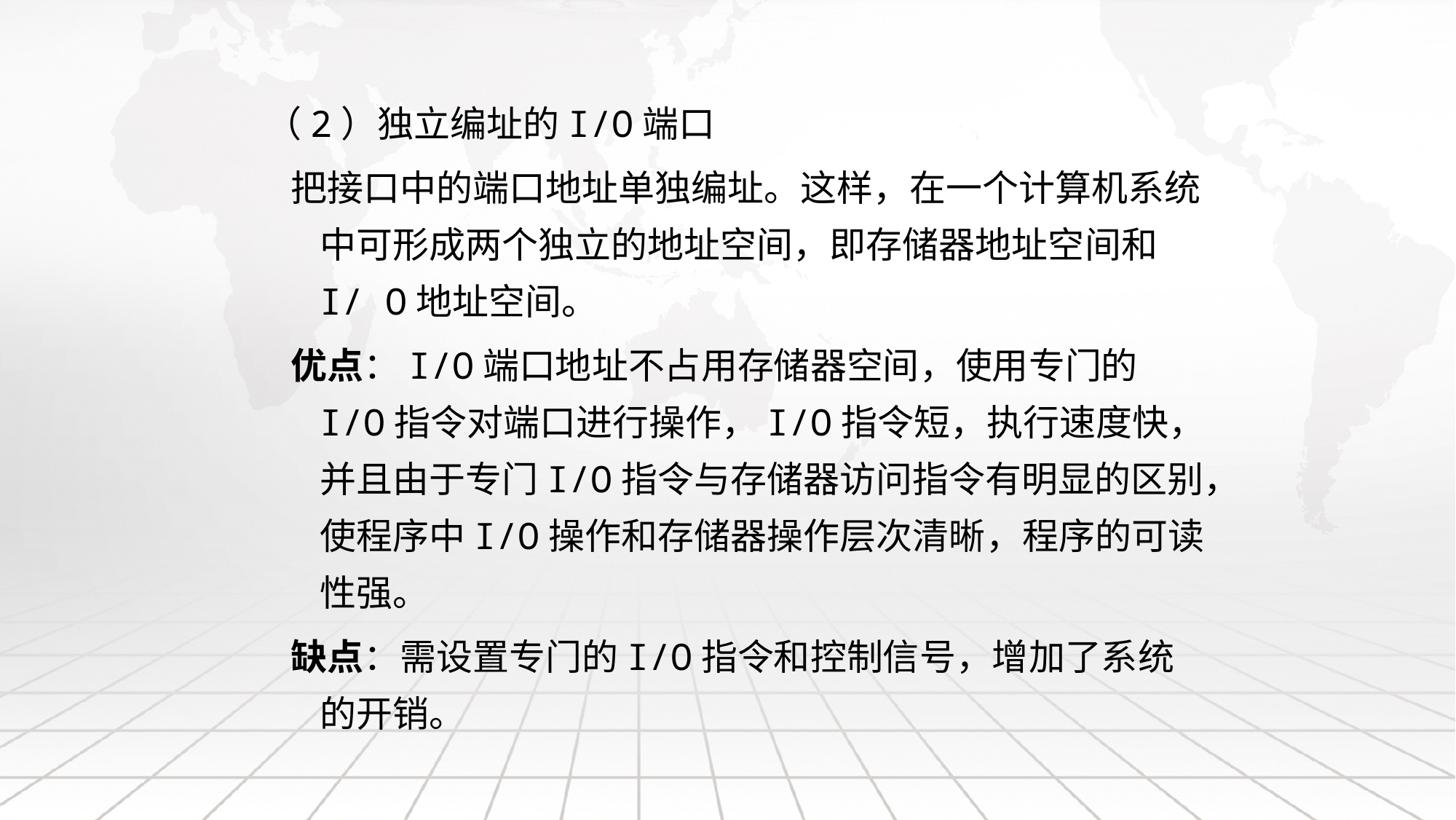

（2）独立编址的I/O端口
  把接口中的端口地址单独编址。这样，在一个计算机系统中可形成两个独立的地址空间，即存储器地址空间和I/ O地址空间。
  优点：I/O端口地址不占用存储器空间，使用专门的I/O指令对端口进行操作，I/O指令短，执行速度快，并且由于专门I/O指令与存储器访问指令有明显的区别，使程序中I/O操作和存储器操作层次清晰，程序的可读性强。
  缺点：需设置专门的I/O指令和控制信号，增加了系统的开销。